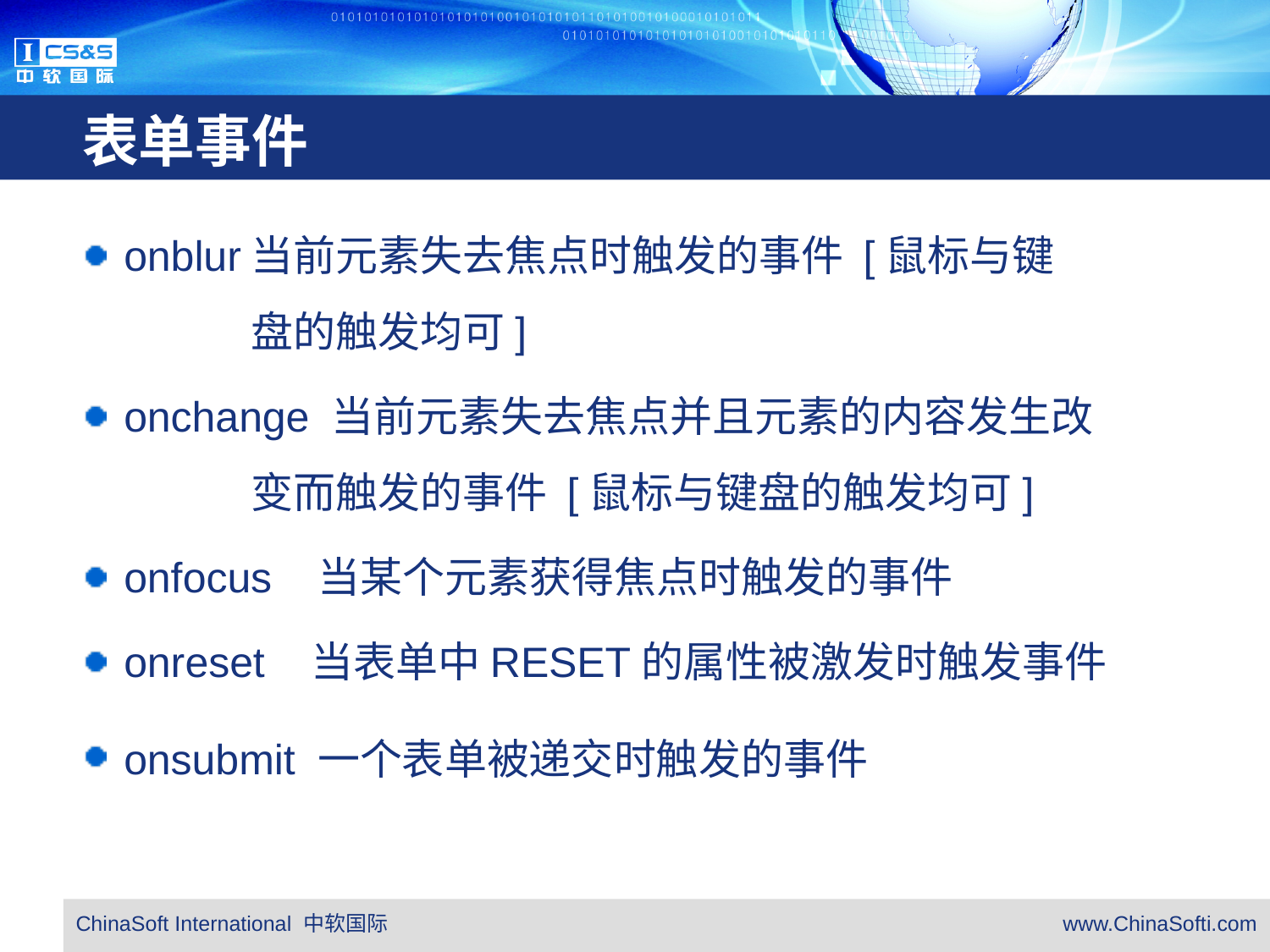

# 表单事件
onblur	当前元素失去焦点时触发的事件 [鼠标与键		盘的触发均可]
onchange 当前元素失去焦点并且元素的内容发生改		变而触发的事件 [鼠标与键盘的触发均可]
onfocus   当某个元素获得焦点时触发的事件
onreset   当表单中RESET的属性被激发时触发事件
onsubmit 一个表单被递交时触发的事件